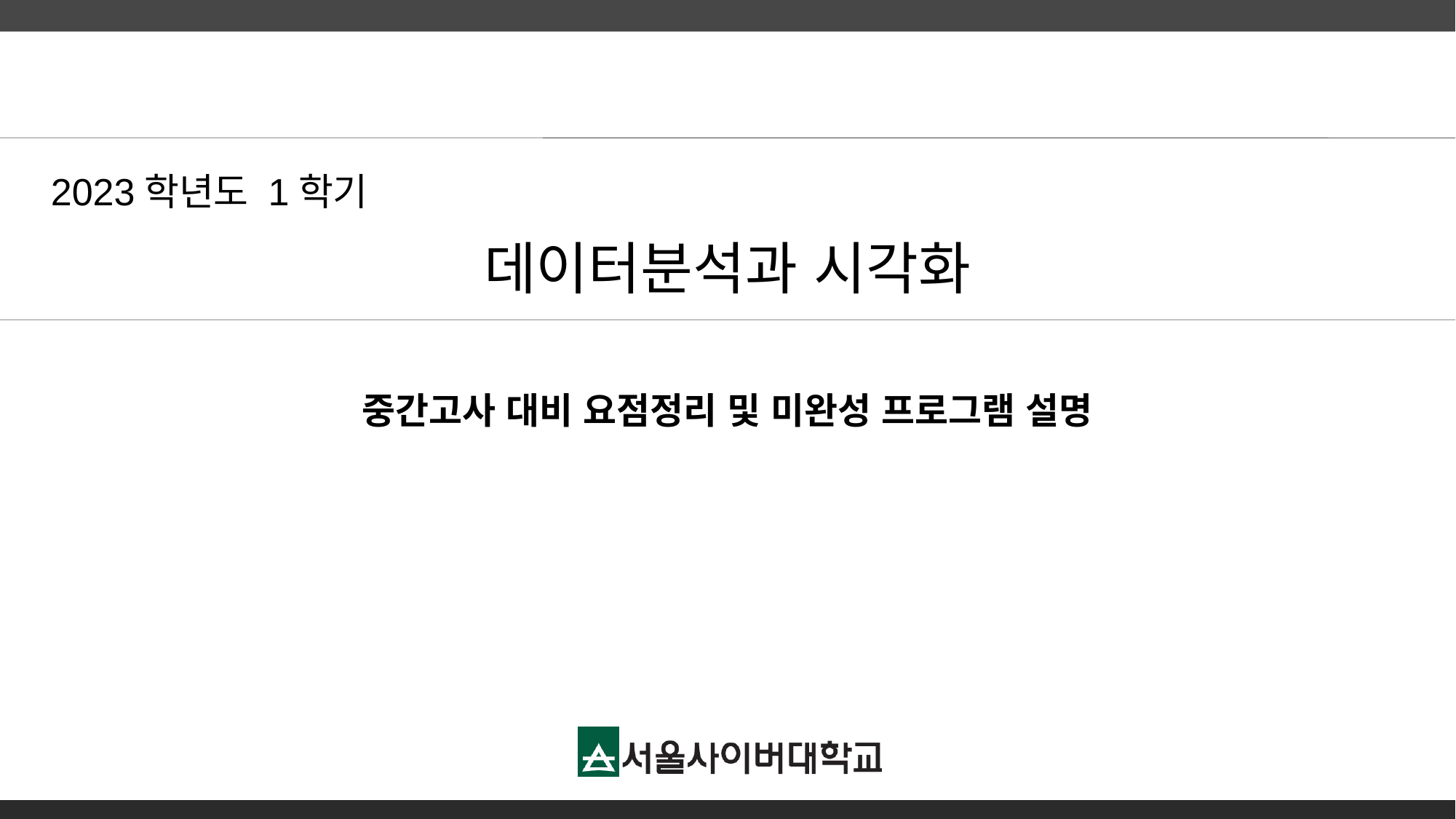

데이터분석과 시각화
중간고사 대비 요점정리 및 미완성 프로그램 설명